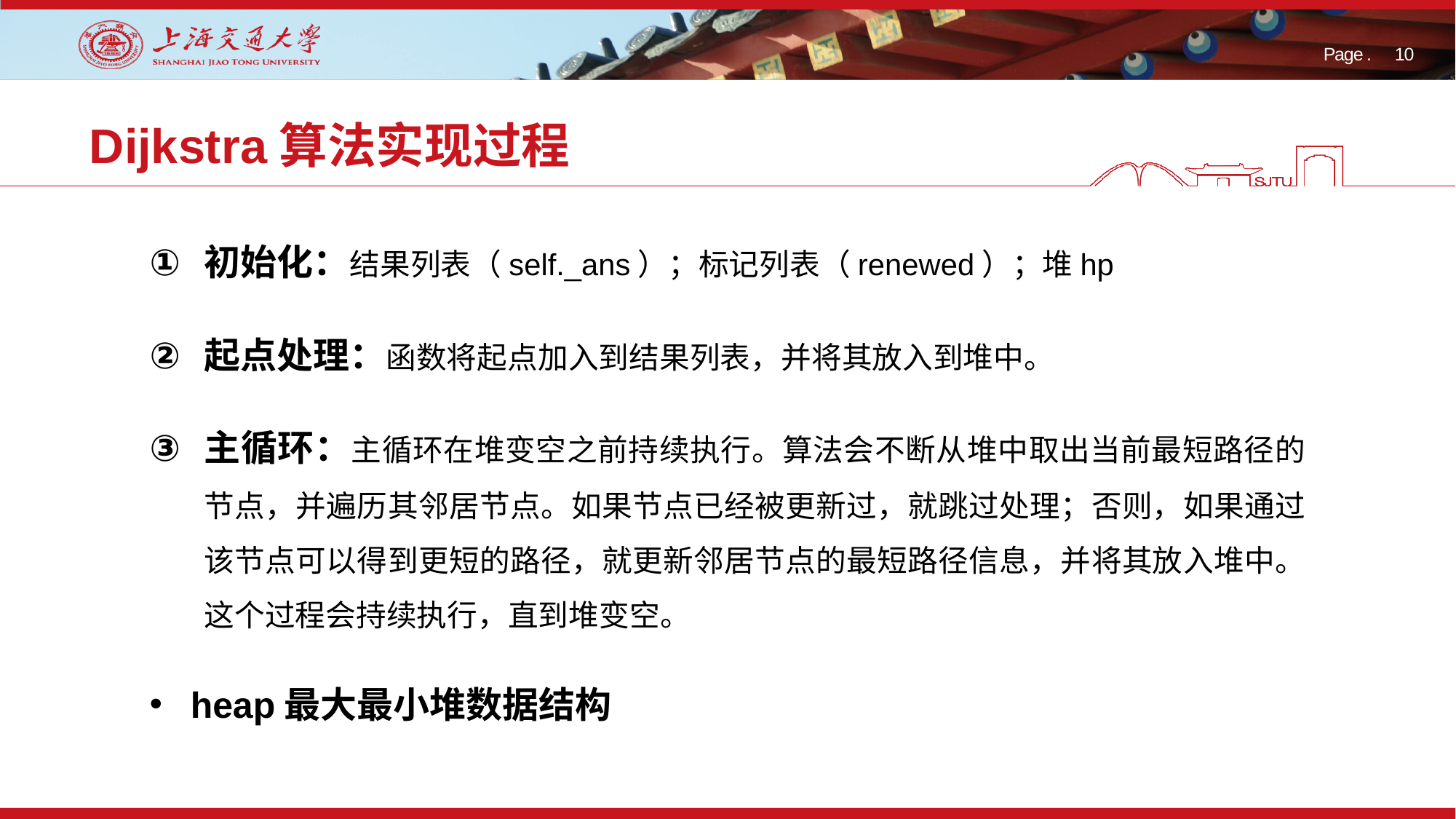

# Dijkstra算法实现过程
初始化：结果列表（self._ans）；标记列表（renewed）；堆hp
起点处理：函数将起点加入到结果列表，并将其放入到堆中。
主循环：主循环在堆变空之前持续执行。算法会不断从堆中取出当前最短路径的节点，并遍历其邻居节点。如果节点已经被更新过，就跳过处理；否则，如果通过该节点可以得到更短的路径，就更新邻居节点的最短路径信息，并将其放入堆中。这个过程会持续执行，直到堆变空。
heap最大最小堆数据结构